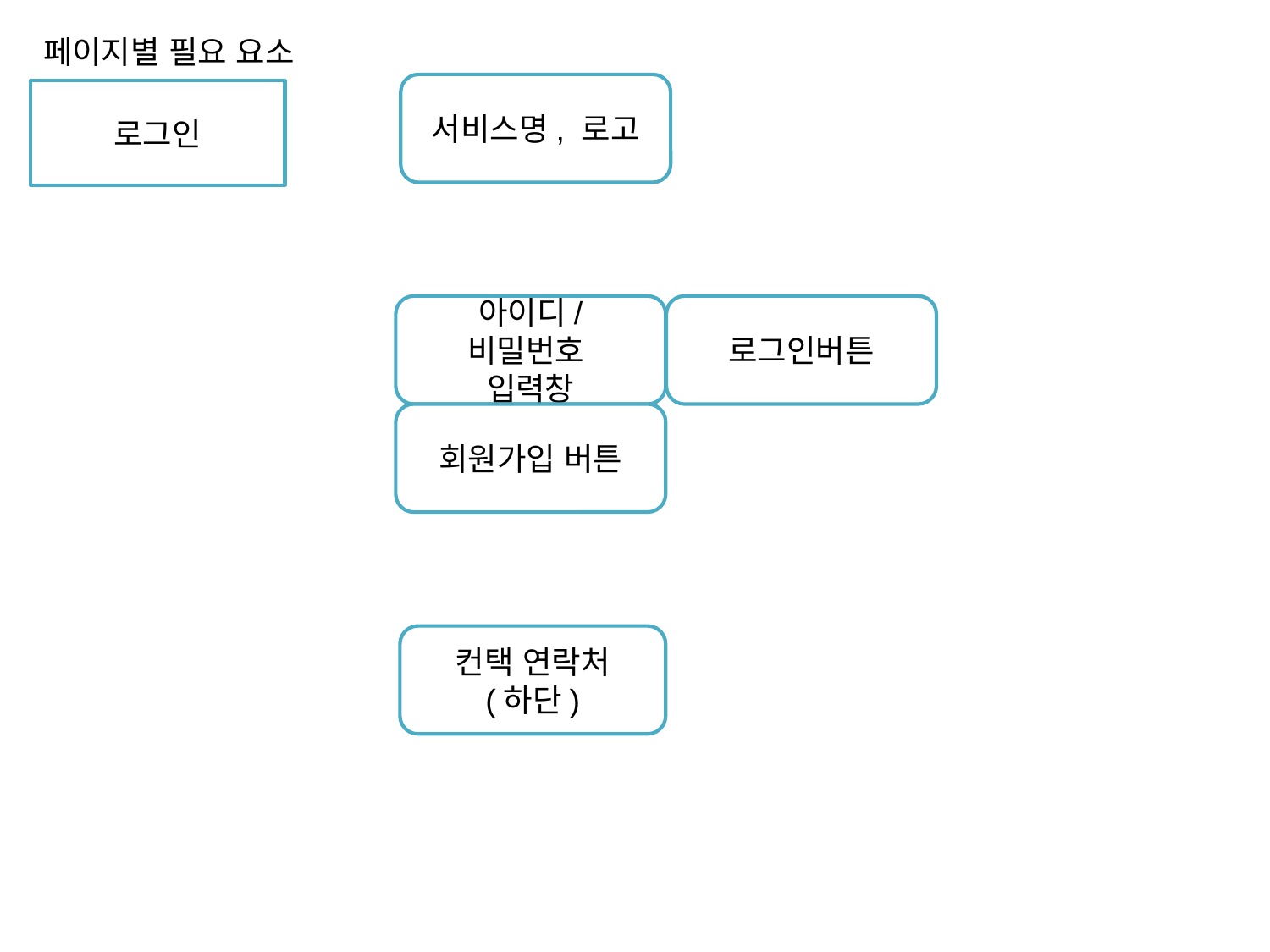

페이지별 필요 요소
서비스명, 로고
로그인
아이디/
비밀번호
입력창
로그인버튼
회원가입 버튼
컨택 연락처
(하단)